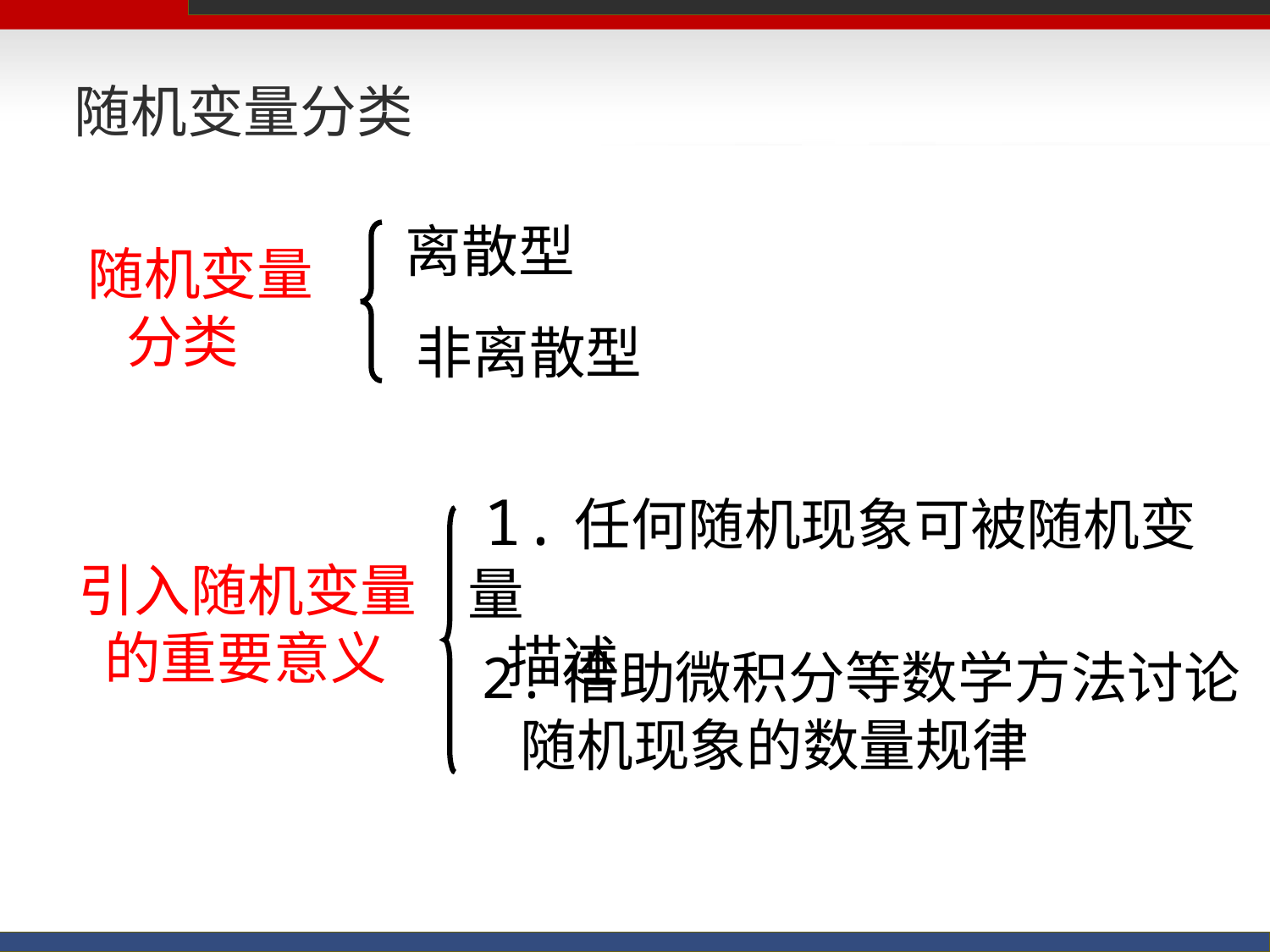

# 随机变量分类
离散型

随机变量
  分类
 非离散型
 1.任何随机现象可被随机变量
  描述

引入随机变量
 的重要意义
2.借助微积分等数学方法讨论
  随机现象的数量规律